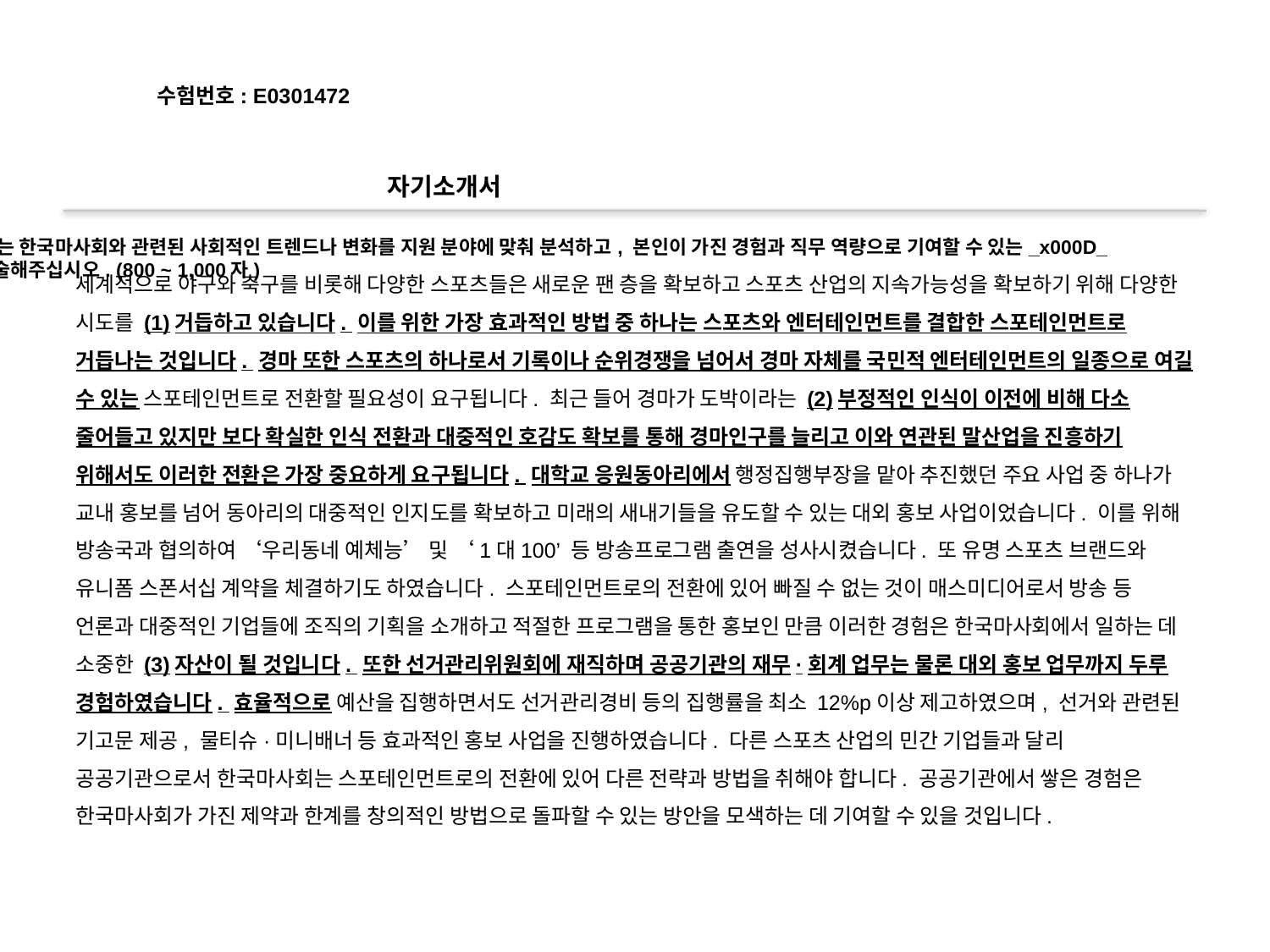

수험번호: E0301472
#

자기소개서

본인이 최근 관심을 갖고 있는 한국마사회와 관련된 사회적인 트렌드나 변화를 지원 분야에 맞춰 분석하고, 본인이 가진 경험과 직무 역량으로 기여할 수 있는_x000D_
바가 무엇인지 자세하게 기술해주십시오. (800 ~ 1,000자)

세계적으로 야구와 축구를 비롯해 다양한 스포츠들은 새로운 팬 층을 확보하고 스포츠 산업의 지속가능성을 확보하기 위해 다양한 시도를 (1)거듭하고 있습니다. 이를 위한 가장 효과적인 방법 중 하나는 스포츠와 엔터테인먼트를 결합한 스포테인먼트로 거듭나는 것입니다. 경마 또한 스포츠의 하나로서 기록이나 순위경쟁을 넘어서 경마 자체를 국민적 엔터테인먼트의 일종으로 여길 수 있는 스포테인먼트로 전환할 필요성이 요구됩니다. 최근 들어 경마가 도박이라는 (2)부정적인 인식이 이전에 비해 다소 줄어들고 있지만 보다 확실한 인식 전환과 대중적인 호감도 확보를 통해 경마인구를 늘리고 이와 연관된 말산업을 진흥하기 위해서도 이러한 전환은 가장 중요하게 요구됩니다. 대학교 응원동아리에서 행정집행부장을 맡아 추진했던 주요 사업 중 하나가 교내 홍보를 넘어 동아리의 대중적인 인지도를 확보하고 미래의 새내기들을 유도할 수 있는 대외 홍보 사업이었습니다. 이를 위해 방송국과 협의하여 ‘우리동네 예체능’ 및 ‘1대100’ 등 방송프로그램 출연을 성사시켰습니다. 또 유명 스포츠 브랜드와 유니폼 스폰서십 계약을 체결하기도 하였습니다. 스포테인먼트로의 전환에 있어 빠질 수 없는 것이 매스미디어로서 방송 등 언론과 대중적인 기업들에 조직의 기획을 소개하고 적절한 프로그램을 통한 홍보인 만큼 이러한 경험은 한국마사회에서 일하는 데 소중한 (3)자산이 될 것입니다. 또한 선거관리위원회에 재직하며 공공기관의 재무·회계 업무는 물론 대외 홍보 업무까지 두루 경험하였습니다. 효율적으로 예산을 집행하면서도 선거관리경비 등의 집행률을 최소 12%p이상 제고하였으며, 선거와 관련된 기고문 제공, 물티슈·미니배너 등 효과적인 홍보 사업을 진행하였습니다. 다른 스포츠 산업의 민간 기업들과 달리 공공기관으로서 한국마사회는 스포테인먼트로의 전환에 있어 다른 전략과 방법을 취해야 합니다. 공공기관에서 쌓은 경험은 한국마사회가 가진 제약과 한계를 창의적인 방법으로 돌파할 수 있는 방안을 모색하는 데 기여할 수 있을 것입니다.

자기소개서 기반 면접 질문 제안

(1) 경마를 스포테인먼트로 전환하기 위한 구체적인 전략은 무엇인가요?
(2) 방송국과 협의하여 진행한 홍보사업에서 가장 큰 도전 과제는 무엇이었나요?
(3) 공공기관 경험을 살려 한국마사회의 스포테인먼트 전환에서 어떻게 기여할 수 있을까요?